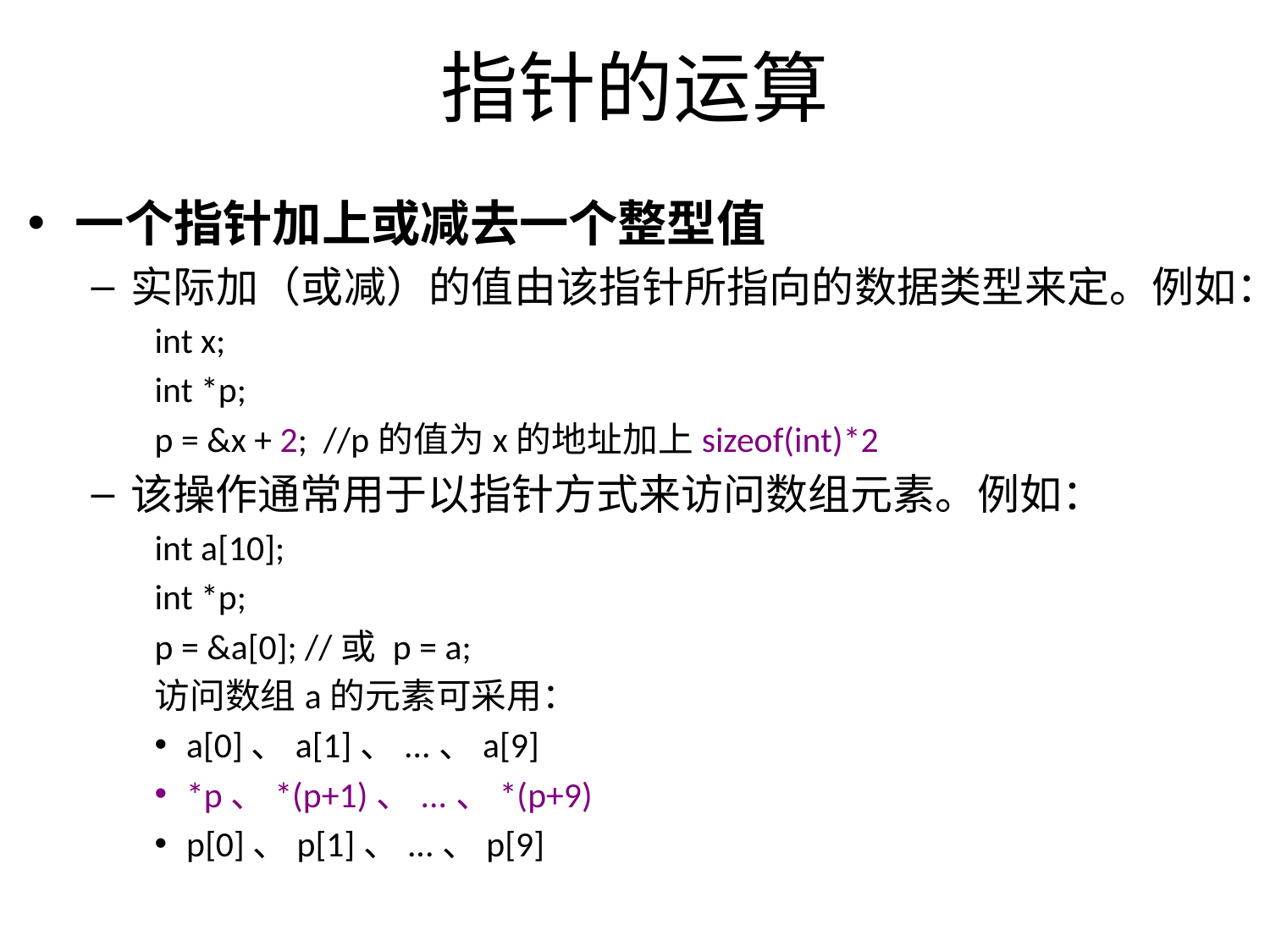

# 指针的运算
一个指针加上或减去一个整型值
实际加（或减）的值由该指针所指向的数据类型来定。例如：
int x;
int *p;
p = &x + 2;  //p的值为x的地址加上sizeof(int)*2
该操作通常用于以指针方式来访问数组元素。例如：
int a[10];
int *p;
p = &a[0]; //或 p = a;
访问数组a的元素可采用：
a[0]、a[1]、...、a[9]
*p、*(p+1)、...、*(p+9)
p[0]、p[1]、...、p[9]